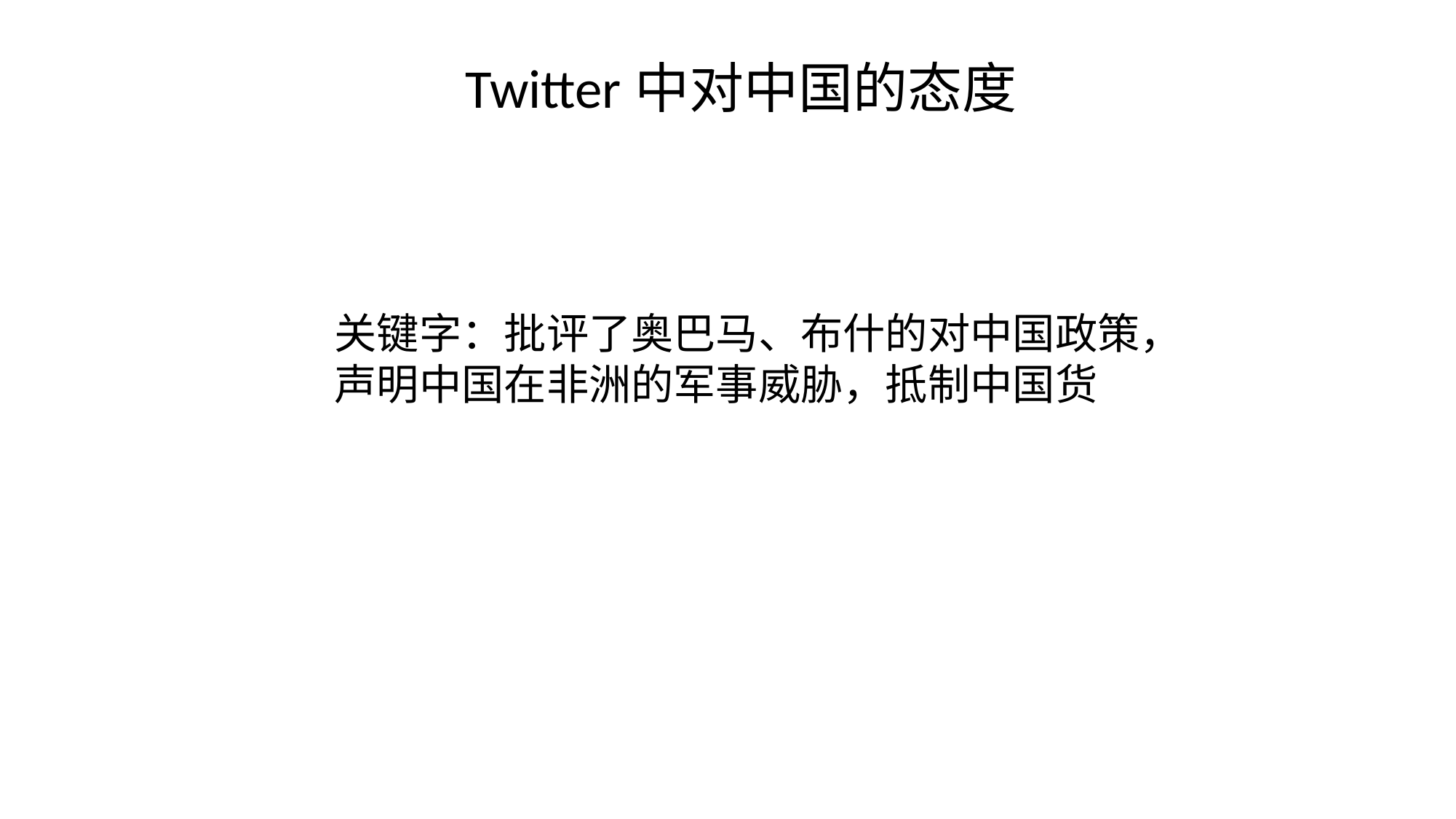

Twitter中对中国的态度
关键字：批评了奥巴马、布什的对中国政策，声明中国在非洲的军事威胁，抵制中国货